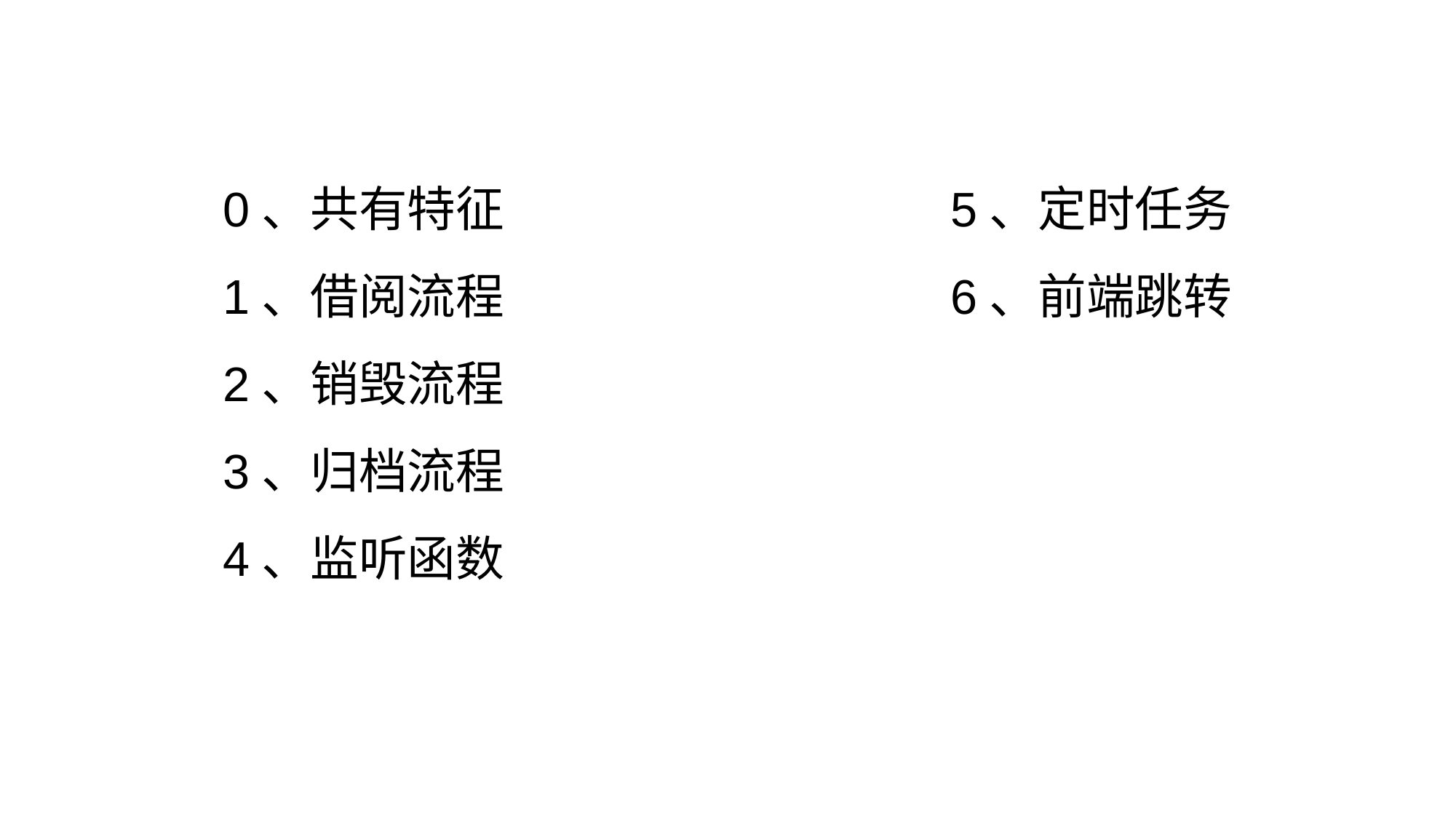

0、共有特征
1、借阅流程
2、销毁流程
3、归档流程
4、监听函数
5、定时任务
6、前端跳转